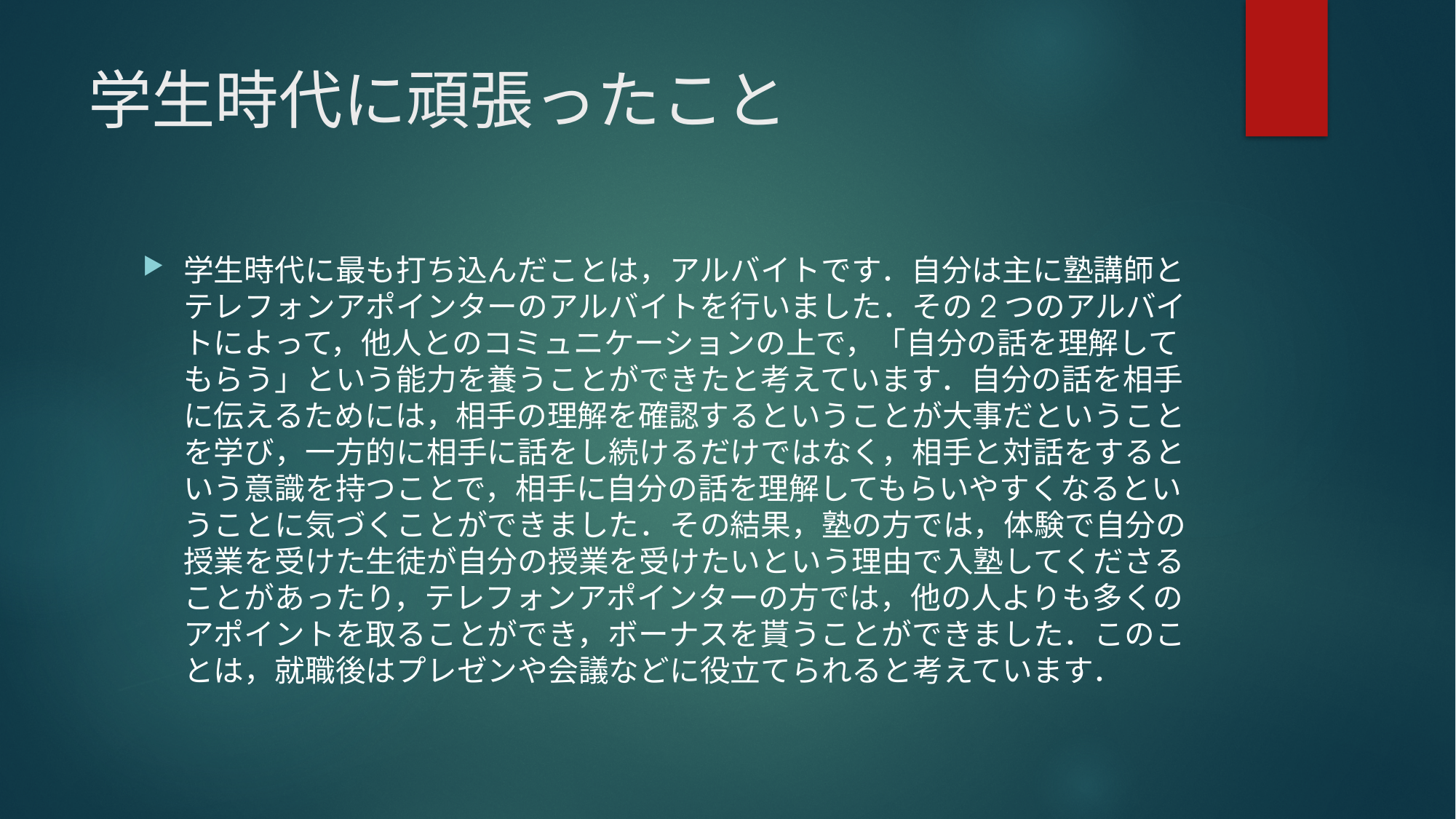

# 学生時代に頑張ったこと
学生時代に最も打ち込んだことは，アルバイトです．自分は主に塾講師とテレフォンアポインターのアルバイトを行いました．その2つのアルバイトによって，他人とのコミュニケーションの上で，「自分の話を理解してもらう」という能力を養うことができたと考えています．自分の話を相手に伝えるためには，相手の理解を確認するということが大事だということを学び，一方的に相手に話をし続けるだけではなく，相手と対話をするという意識を持つことで，相手に自分の話を理解してもらいやすくなるということに気づくことができました．その結果，塾の方では，体験で自分の授業を受けた生徒が自分の授業を受けたいという理由で入塾してくださることがあったり，テレフォンアポインターの方では，他の人よりも多くのアポイントを取ることができ，ボーナスを貰うことができました．このことは，就職後はプレゼンや会議などに役立てられると考えています．